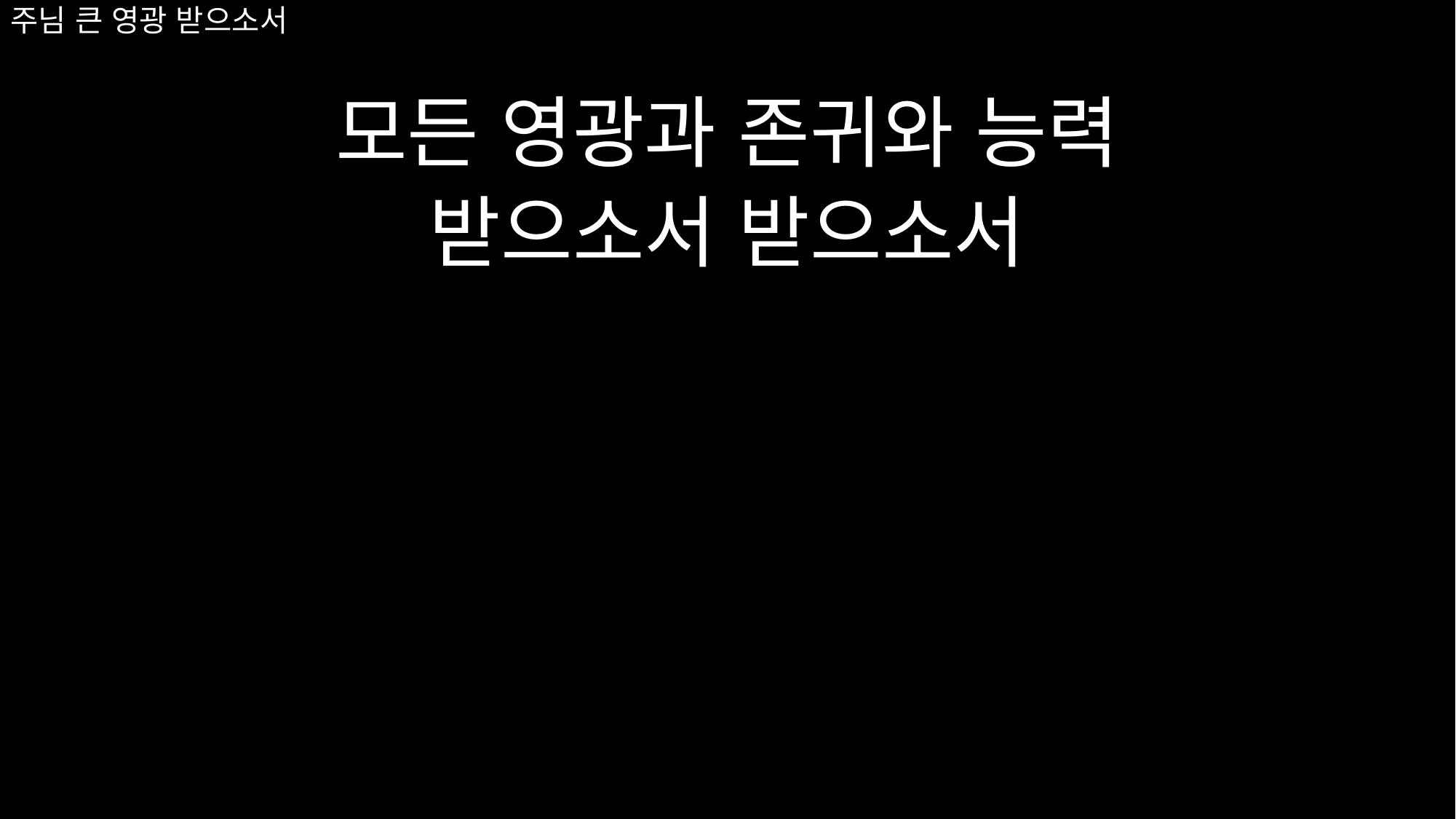

# 주님 큰 영광 받으소서
모든 영광과 존귀와 능력
받으소서 받으소서